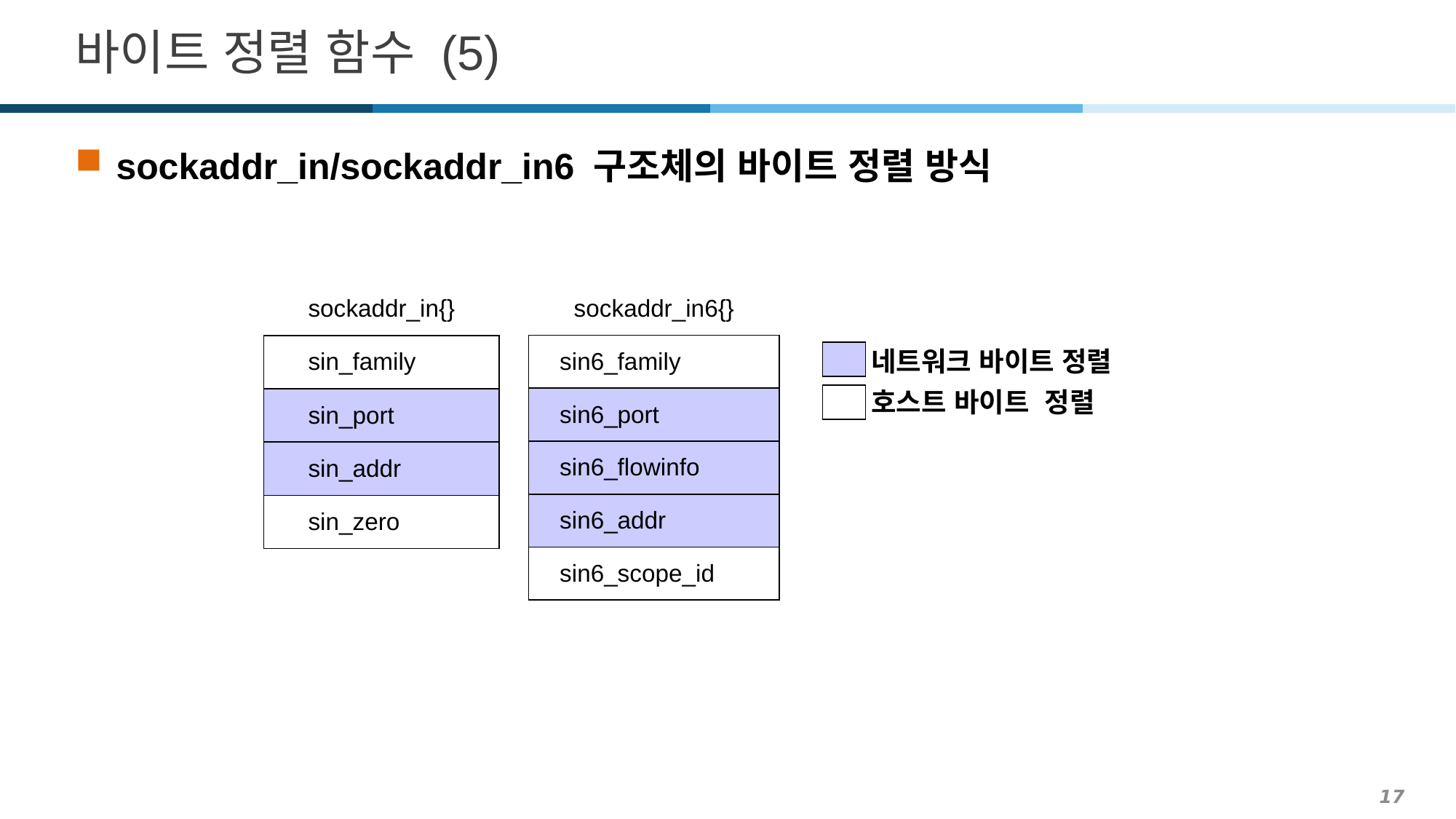

# 바이트 정렬 함수 (5)
sockaddr_in/sockaddr_in6 구조체의 바이트 정렬 방식
| sockaddr\_in{} |
| --- |
| sin\_family |
| sin\_port |
| sin\_addr |
| sin\_zero |
| sockaddr\_in6{} |
| --- |
| sin6\_family |
| sin6\_port |
| sin6\_flowinfo |
| sin6\_addr |
| sin6\_scope\_id |
네트워크 바이트 정렬
호스트 바이트  정렬